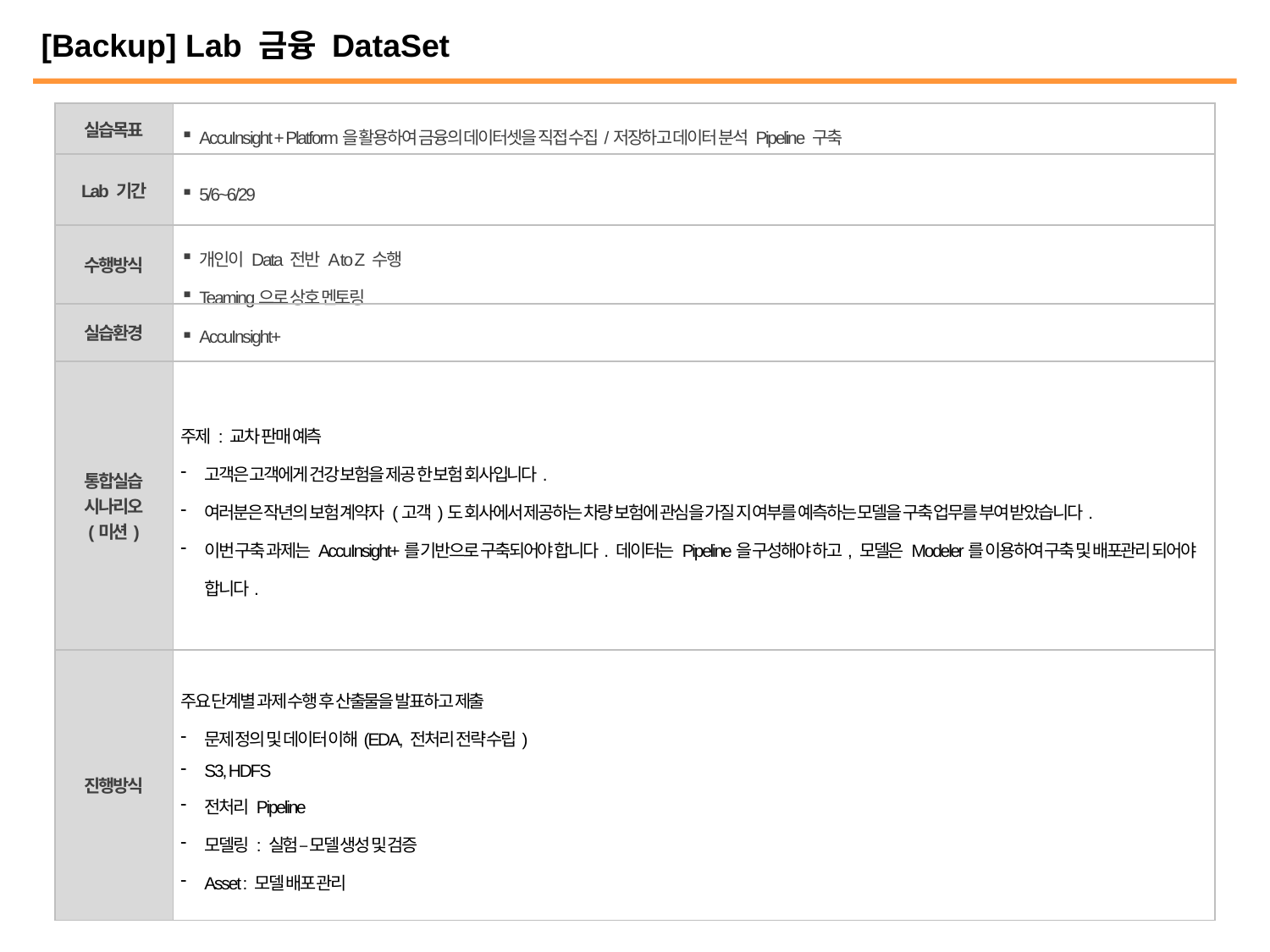

[Backup] Lab 금융 DataSet
| 실습목표 | AccuInsight + Platform을 활용하여 금융의 데이터셋을 직접 수집/저장하고 데이터 분석 Pipeline 구축 |
| --- | --- |
| Lab 기간 | 5/6~6/29 |
| 수행방식 | 개인이 Data 전반 A to Z 수행 Teaming으로 상호 멘토링 |
| 실습환경 | AccuInsight+ |
| 통합실습 시나리오 (미션) | 주제 : 교차 판매 예측 고객은 고객에게 건강 보험을 제공 한 보험 회사입니다. 여러분은 작년의 보험 계약자 (고객)도 회사에서 제공하는 차량 보험에 관심을 가질 지 여부를 예측하는 모델을 구축 업무를 부여 받았습니다. 이번 구축 과제는 AccuInsight+를 기반으로 구축되어야 합니다. 데이터는 Pipeline을 구성해야 하고, 모델은 Modeler를 이용하여 구축 및 배포관리 되어야 합니다. |
| 진행방식 | 주요 단계별 과제 수행 후 산출물을 발표하고 제출 문제 정의 및 데이터 이해(EDA, 전처리 전략 수립) S3, HDFS 전처리 Pipeline 모델링 : 실험 – 모델 생성 및 검증 Asset : 모델 배포 관리 |